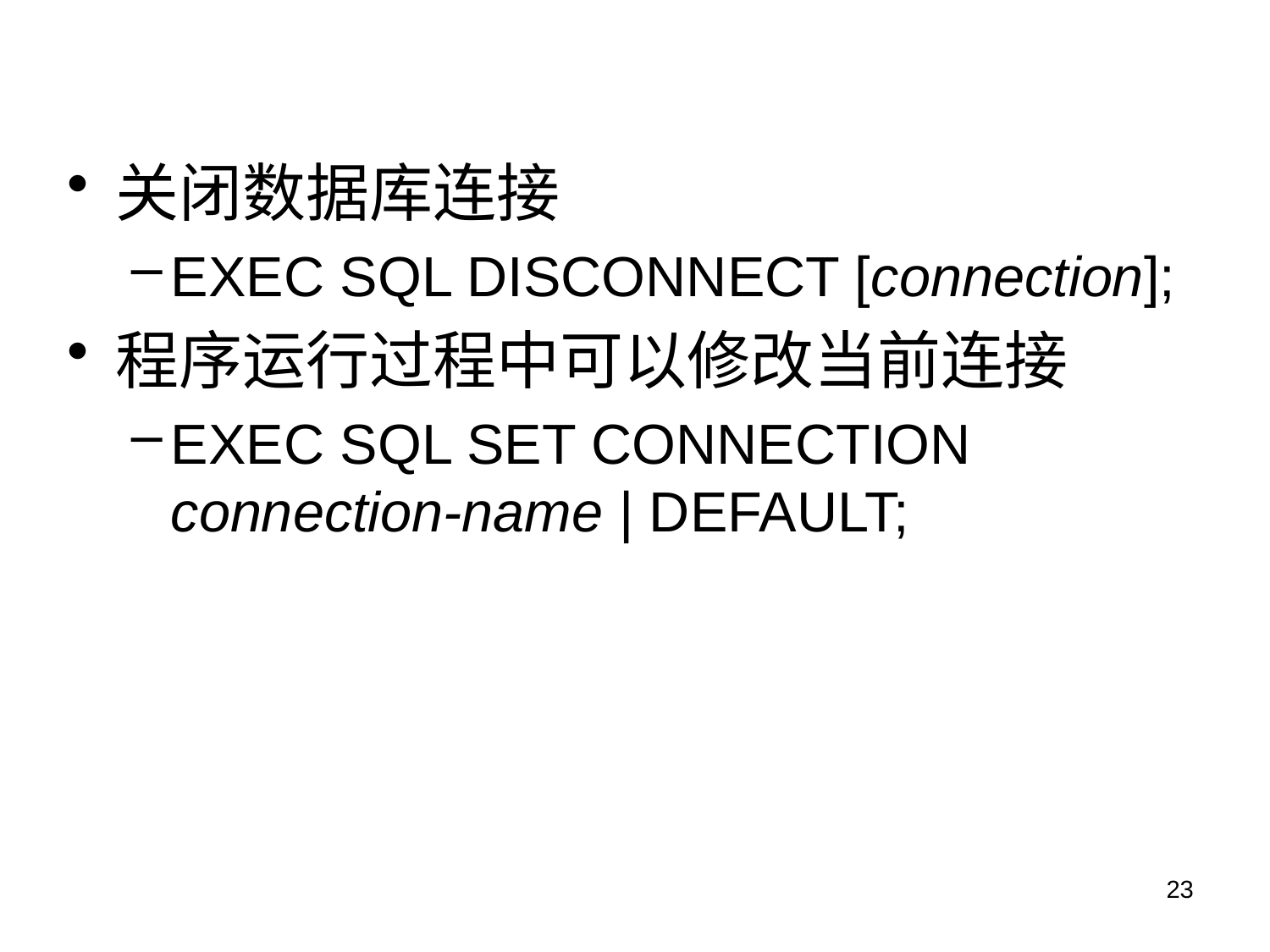

关闭数据库连接
EXEC SQL DISCONNECT [connection];
程序运行过程中可以修改当前连接
EXEC SQL SET CONNECTION connection-name | DEFAULT;

23